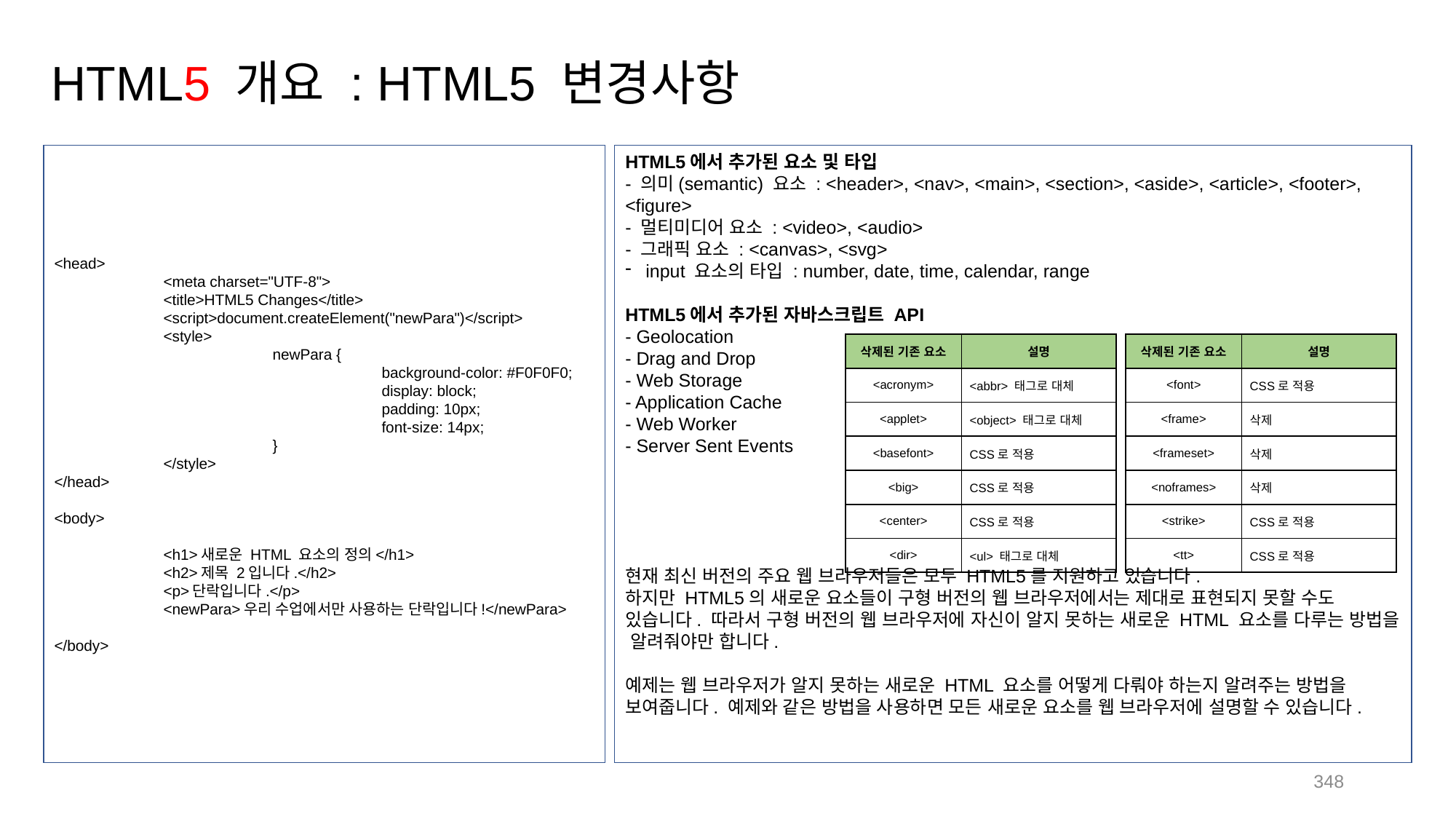

# HTML5 개요 : HTML5 변경사항
<head>
	<meta charset="UTF-8">
	<title>HTML5 Changes</title>
	<script>document.createElement("newPara")</script>
	<style>
		newPara {
			background-color: #F0F0F0;
			display: block;
			padding: 10px;
			font-size: 14px;
		}
	</style>
</head>

<body>

	<h1>새로운 HTML 요소의 정의</h1>
	<h2>제목 2입니다.</h2>
	<p>단락입니다.</p>
	<newPara>우리 수업에서만 사용하는 단락입니다!</newPara>

</body>
HTML5에서 추가된 요소 및 타입
- 의미(semantic) 요소 : <header>, <nav>, <main>, <section>, <aside>, <article>, <footer>, <figure>
- 멀티미디어 요소 : <video>, <audio>
- 그래픽 요소 : <canvas>, <svg>
input 요소의 타입 : number, date, time, calendar, range

HTML5에서 추가된 자바스크립트 API
- Geolocation
- Drag and Drop
- Web Storage
- Application Cache
- Web Worker
- Server Sent Events

현재 최신 버전의 주요 웹 브라우저들은 모두 HTML5를 지원하고 있습니다.
하지만 HTML5의 새로운 요소들이 구형 버전의 웹 브라우저에서는 제대로 표현되지 못할 수도 있습니다. 따라서 구형 버전의 웹 브라우저에 자신이 알지 못하는 새로운 HTML 요소를 다루는 방법을 알려줘야만 합니다.

예제는 웹 브라우저가 알지 못하는 새로운 HTML 요소를 어떻게 다뤄야 하는지 알려주는 방법을 보여줍니다. 예제와 같은 방법을 사용하면 모든 새로운 요소를 웹 브라우저에 설명할 수 있습니다.

| 삭제된 기존 요소 | 설명 |
| --- | --- |
| <acronym> | <abbr> 태그로 대체 |
| <applet> | <object> 태그로 대체 |
| <basefont> | CSS로 적용 |
| <big> | CSS로 적용 |
| <center> | CSS로 적용 |
| <dir> | <ul> 태그로 대체 |
| 삭제된 기존 요소 | 설명 |
| --- | --- |
| <font> | CSS로 적용 |
| <frame> | 삭제 |
| <frameset> | 삭제 |
| <noframes> | 삭제 |
| <strike> | CSS로 적용 |
| <tt> | CSS로 적용 |
348